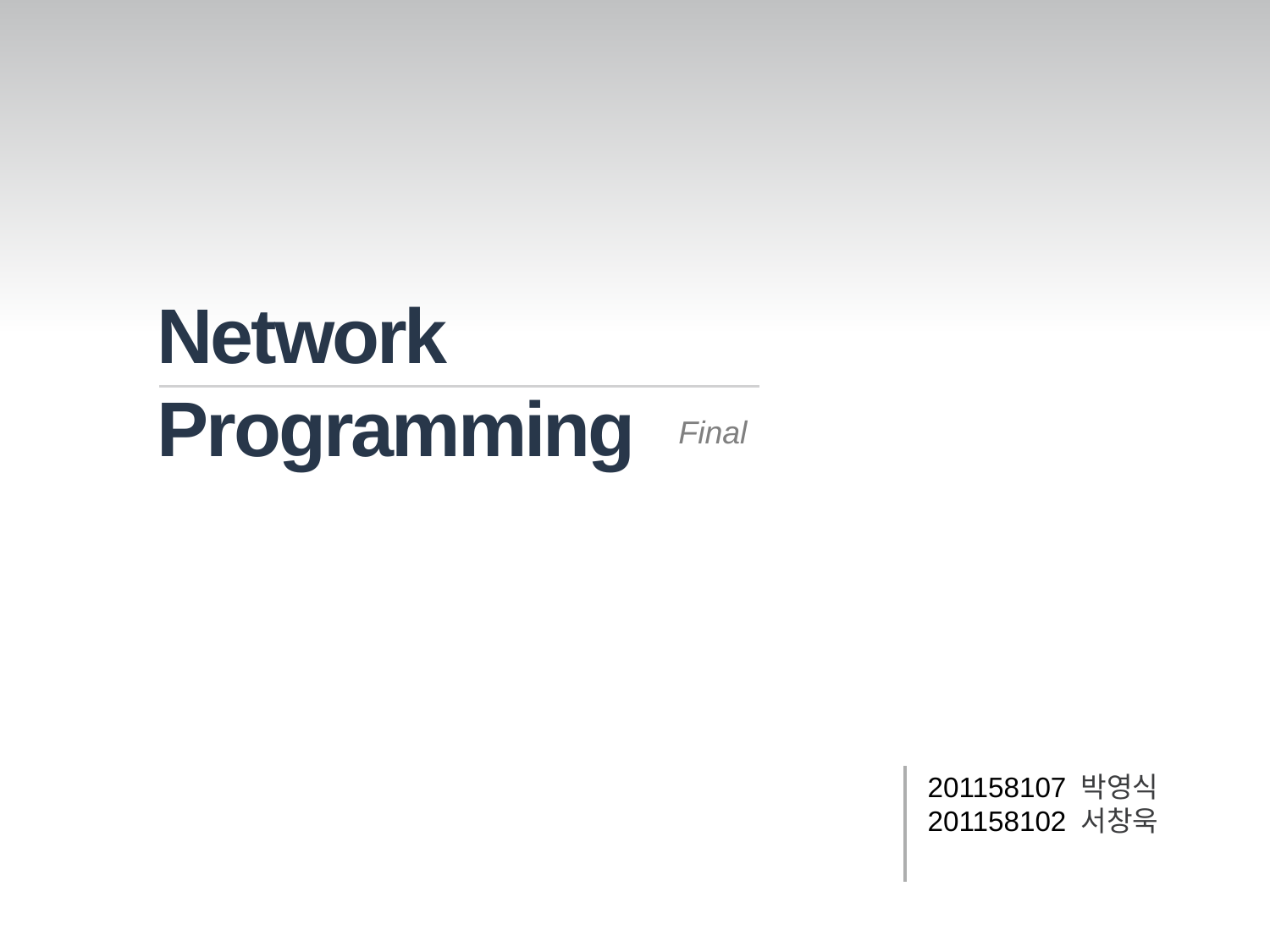

Network Programming
Final
201158107 박영식
201158102 서창욱